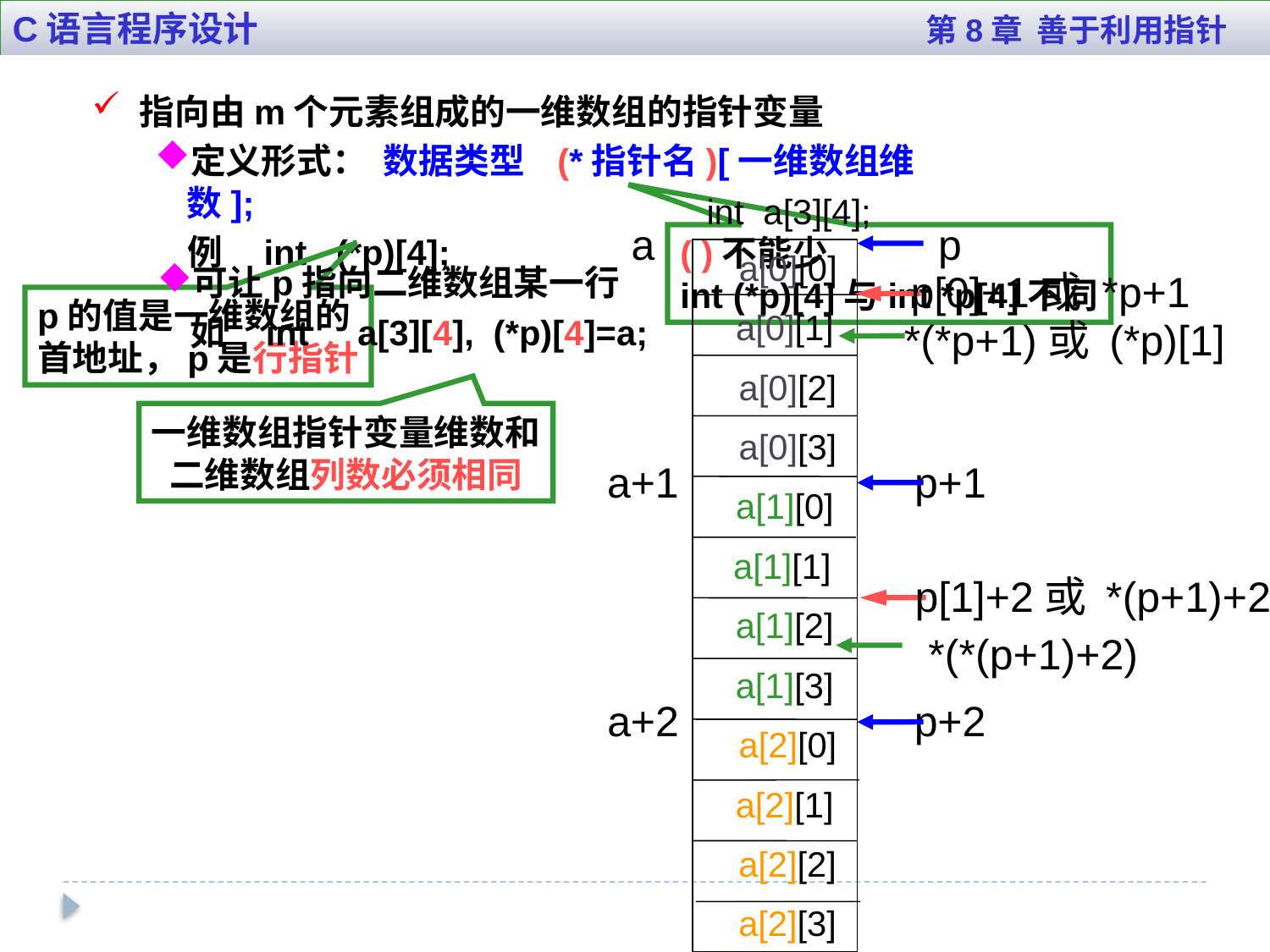

C语言程序设计                                                                                   第8章  善于利用指针
指向由m个元素组成的一维数组的指针变量
定义形式：  数据类型   (*指针名)[一维数组维数];
   例    int   (*p)[4];
int  a[3][4];

a[0][0]

a[0][1]

a[0][2]

a[0][3]

a[1][0]

a[1][1]
a[1][2]

a[1][3]

a[2][0]

a[2][1]

a[2][2]

a[2][3]

a
a+1
a+2
p
p+1
p+2

( )不能少
int (*p)[4]与int *p[4]不同
可让p指向二维数组某一行
   如    int     a[3][4],  (*p)[4]=a;
p[0]+1或 *p+1

p[1]+2或 *(p+1)+2

p的值是一维数组的
首地址，p是行指针
*(*p+1)或 (*p)[1]

 *(*(p+1)+2)

一维数组指针变量维数和
二维数组列数必须相同